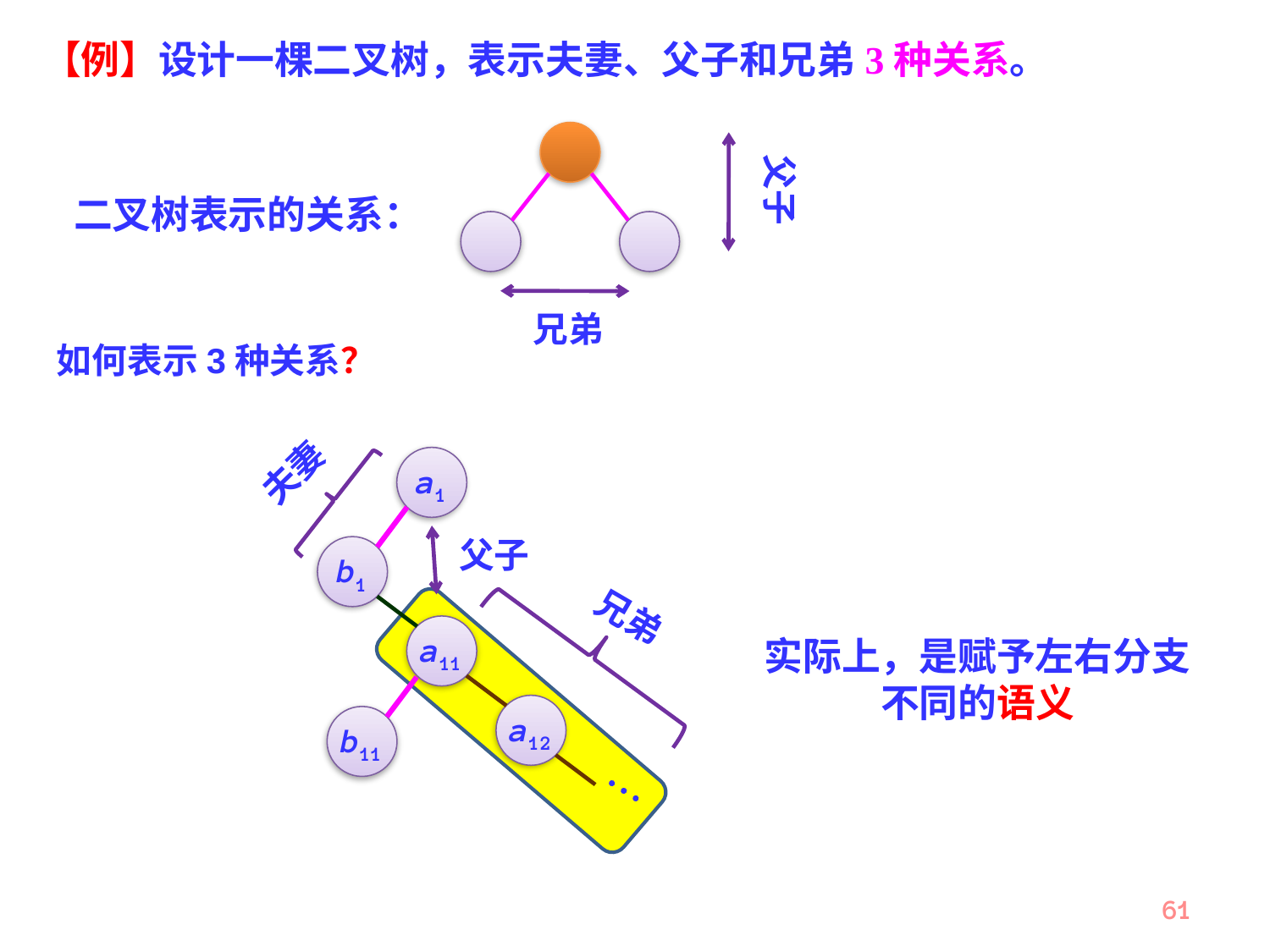

【例】设计一棵二叉树，表示夫妻、父子和兄弟3种关系。

父子
二叉树表示的关系：
兄弟
如何表示3种关系？

夫妻
a1
b1
a11
a12
b11
…
父子

兄弟
实际上，是赋予左右分支不同的语义
61